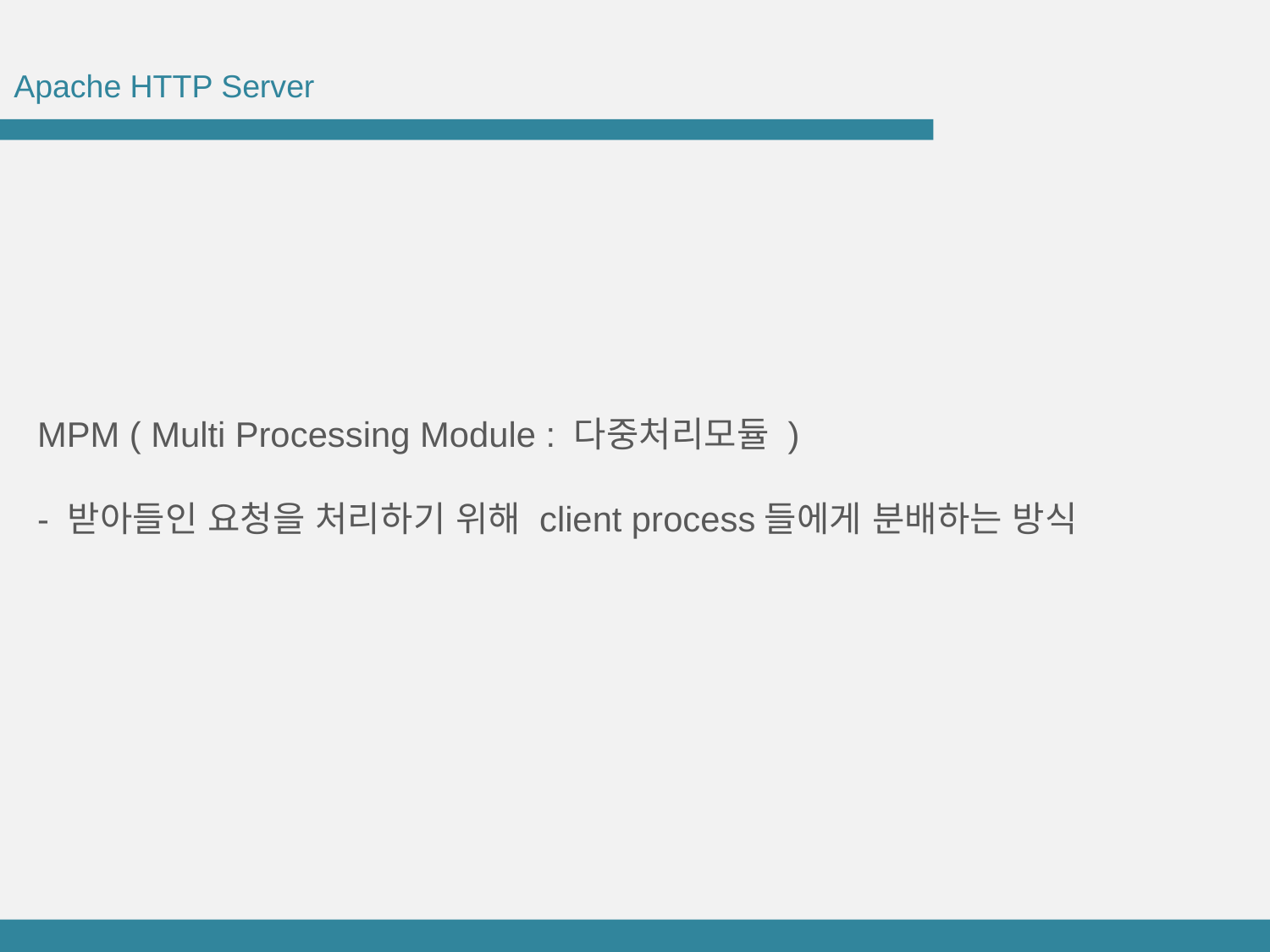

Apache HTTP Server

MPM ( Multi Processing Module : 다중처리모듈 )

- 받아들인 요청을 처리하기 위해 client process들에게 분배하는 방식